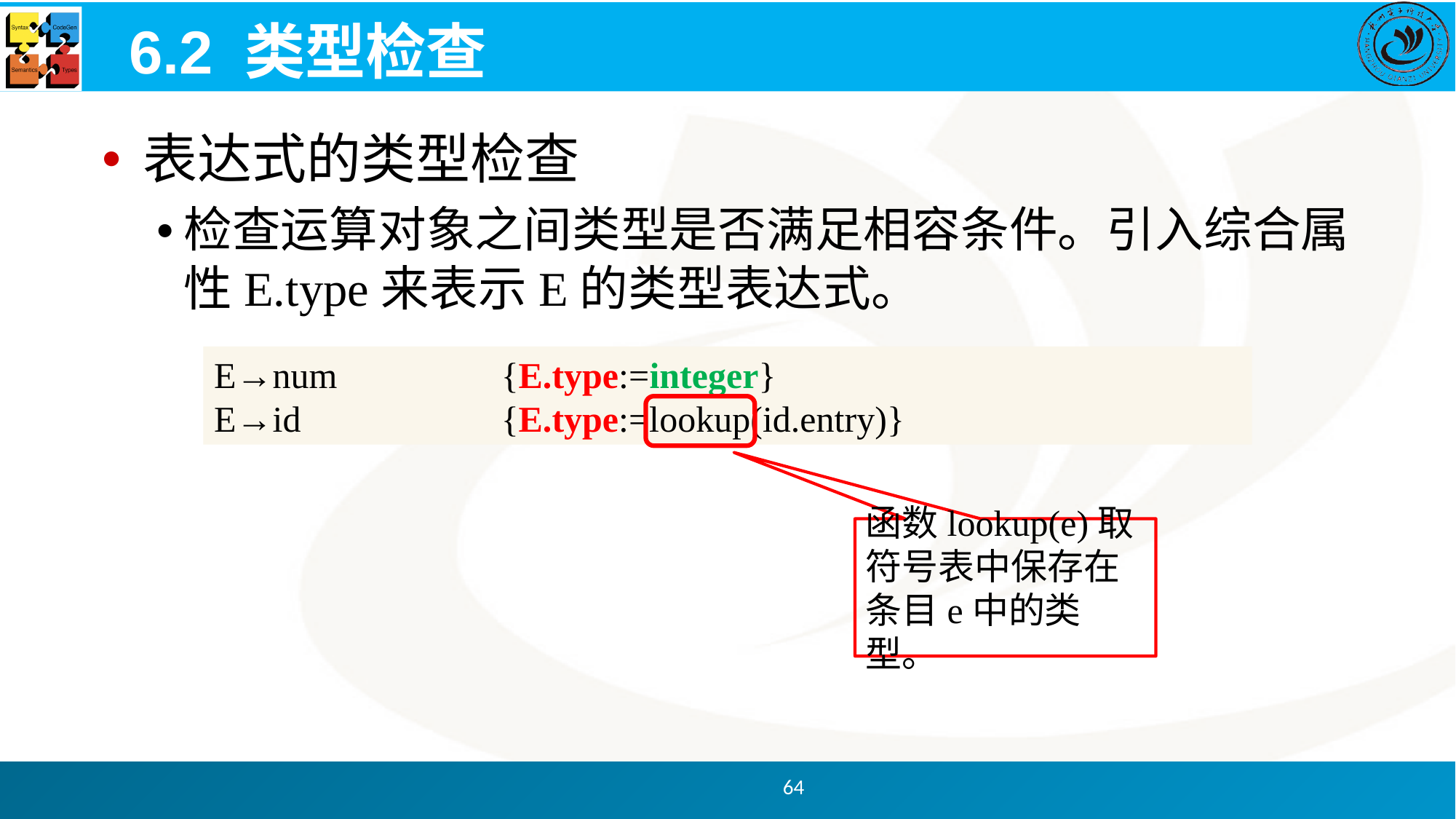

# 6.2 类型检查
表达式的类型检查
检查运算对象之间类型是否满足相容条件。引入综合属性E.type来表示E的类型表达式。
E→num                  {E.type:=integer}
E→id                      {E.type:=lookup(id.entry)}

函数lookup(e)取符号表中保存在条目e中的类型。
64